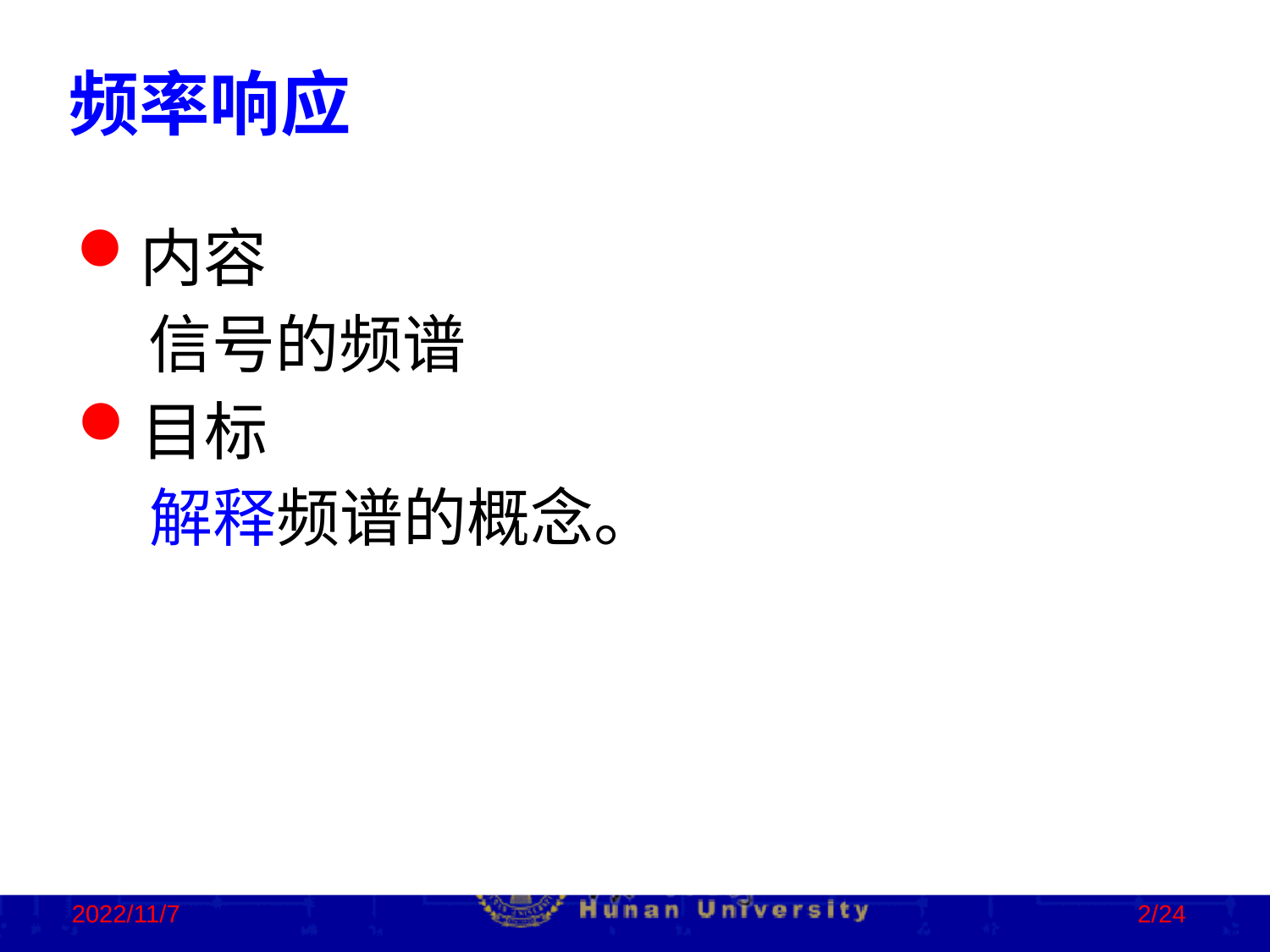

频率响应
内容
    信号的频谱
目标
    解释频谱的概念。
2022/11/7
2/24